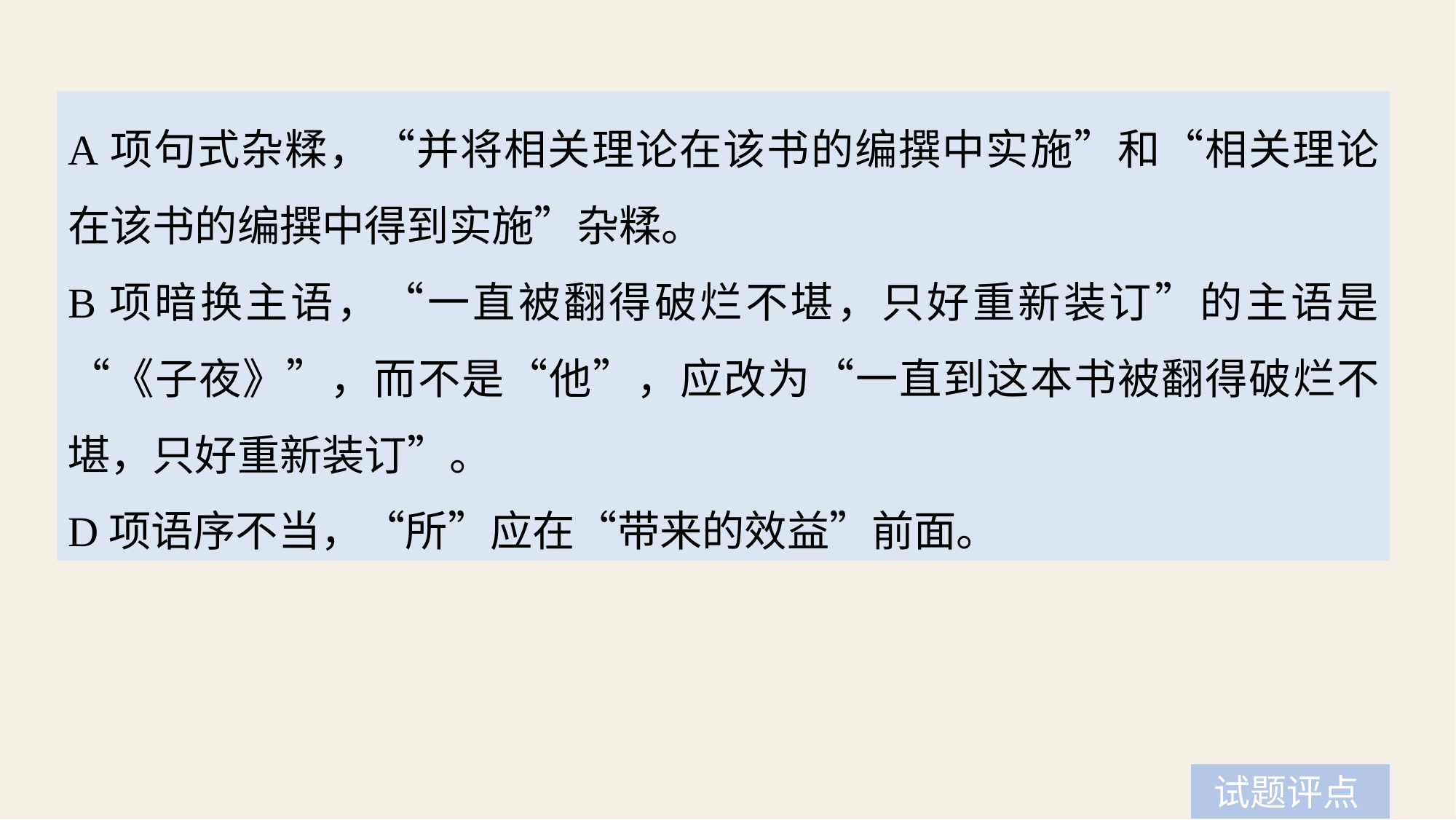

A项句式杂糅，“并将相关理论在该书的编撰中实施”和“相关理论在该书的编撰中得到实施”杂糅。
B项暗换主语，“一直被翻得破烂不堪，只好重新装订”的主语是“《子夜》”，而不是“他”，应改为“一直到这本书被翻得破烂不堪，只好重新装订”。
D项语序不当，“所”应在“带来的效益”前面。
试题评点